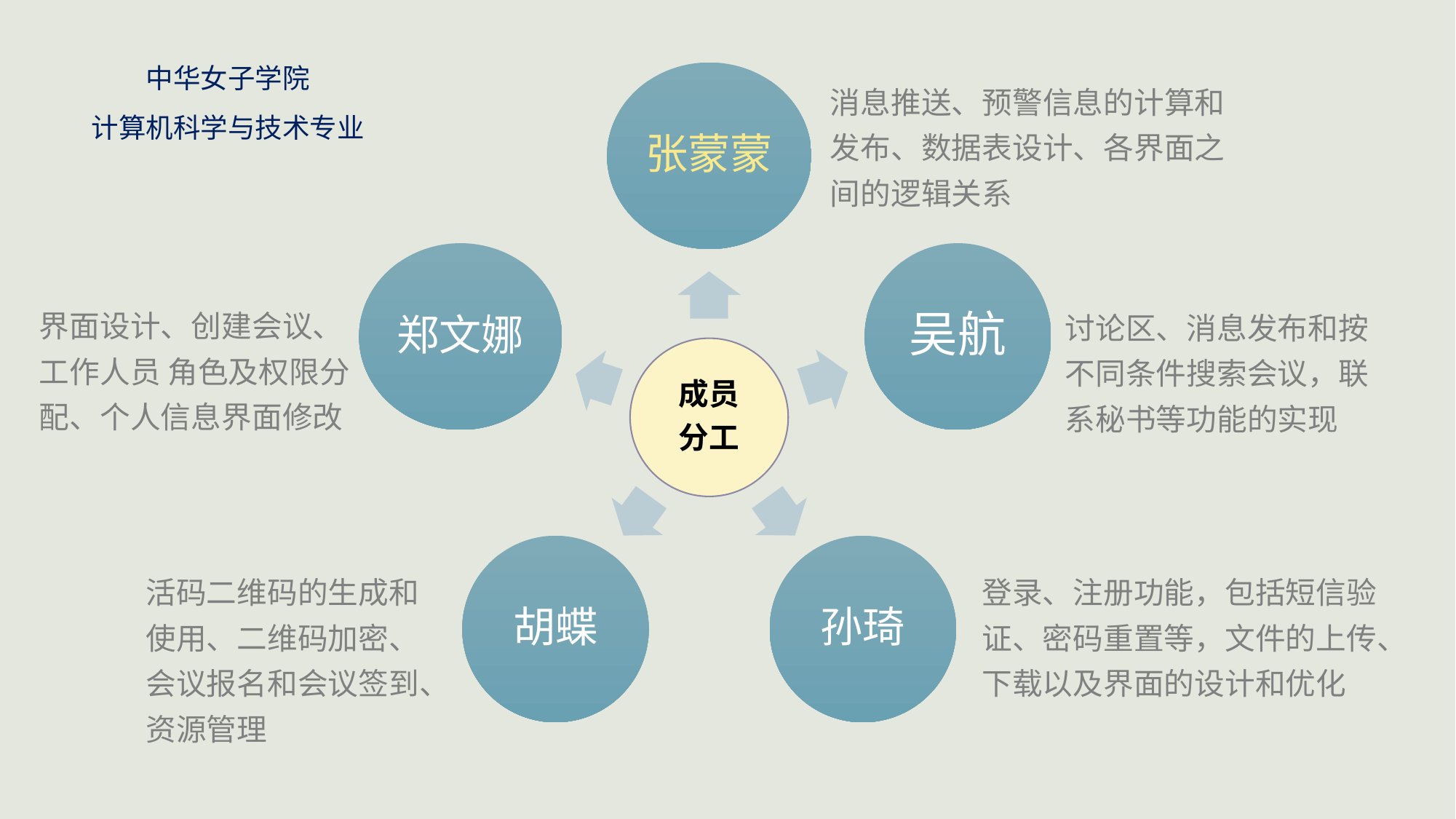

中华女子学院
计算机科学与技术专业
成员
分工

张蒙蒙

吴航

孙琦

胡蝶

郑文娜
消息推送、预警信息的计算和发布、数据表设计、各界面之间的逻辑关系
界面设计、创建会议、工作人员 角色及权限分配、个人信息界面修改
讨论区、消息发布和按不同条件搜索会议，联系秘书等功能的实现
活码二维码的生成和使用、二维码加密、会议报名和会议签到、资源管理
登录、注册功能，包括短信验证、密码重置等，文件的上传、下载以及界面的设计和优化